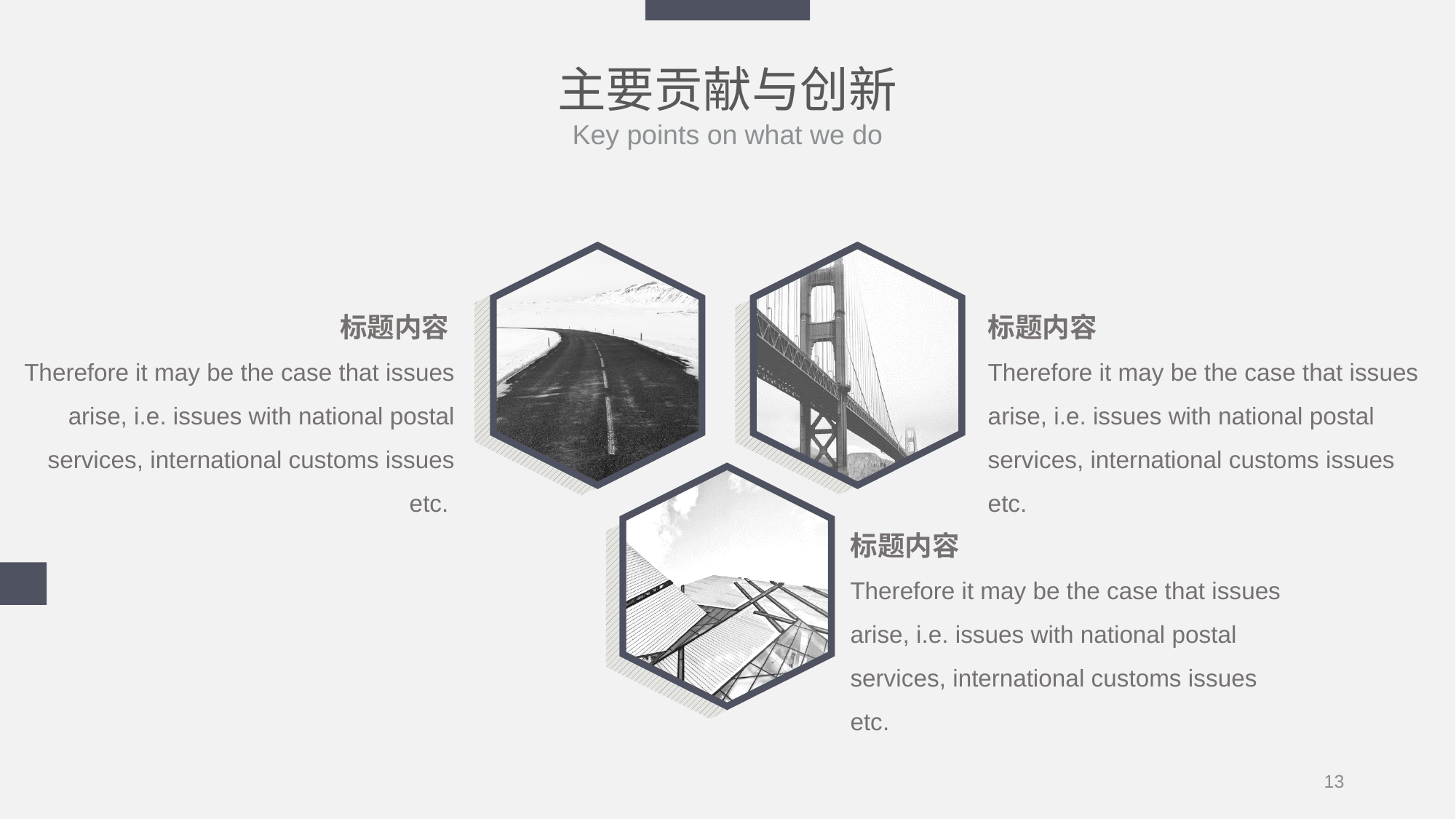

主要贡献与创新
Key points on what we do

标题内容
Therefore it may be the case that issues arise, i.e. issues with national postal services, international customs issues etc.
标题内容
Therefore it may be the case that issues arise, i.e. issues with national postal services, international customs issues etc.

标题内容
Therefore it may be the case that issues arise, i.e. issues with national postal services, international customs issues etc.

13